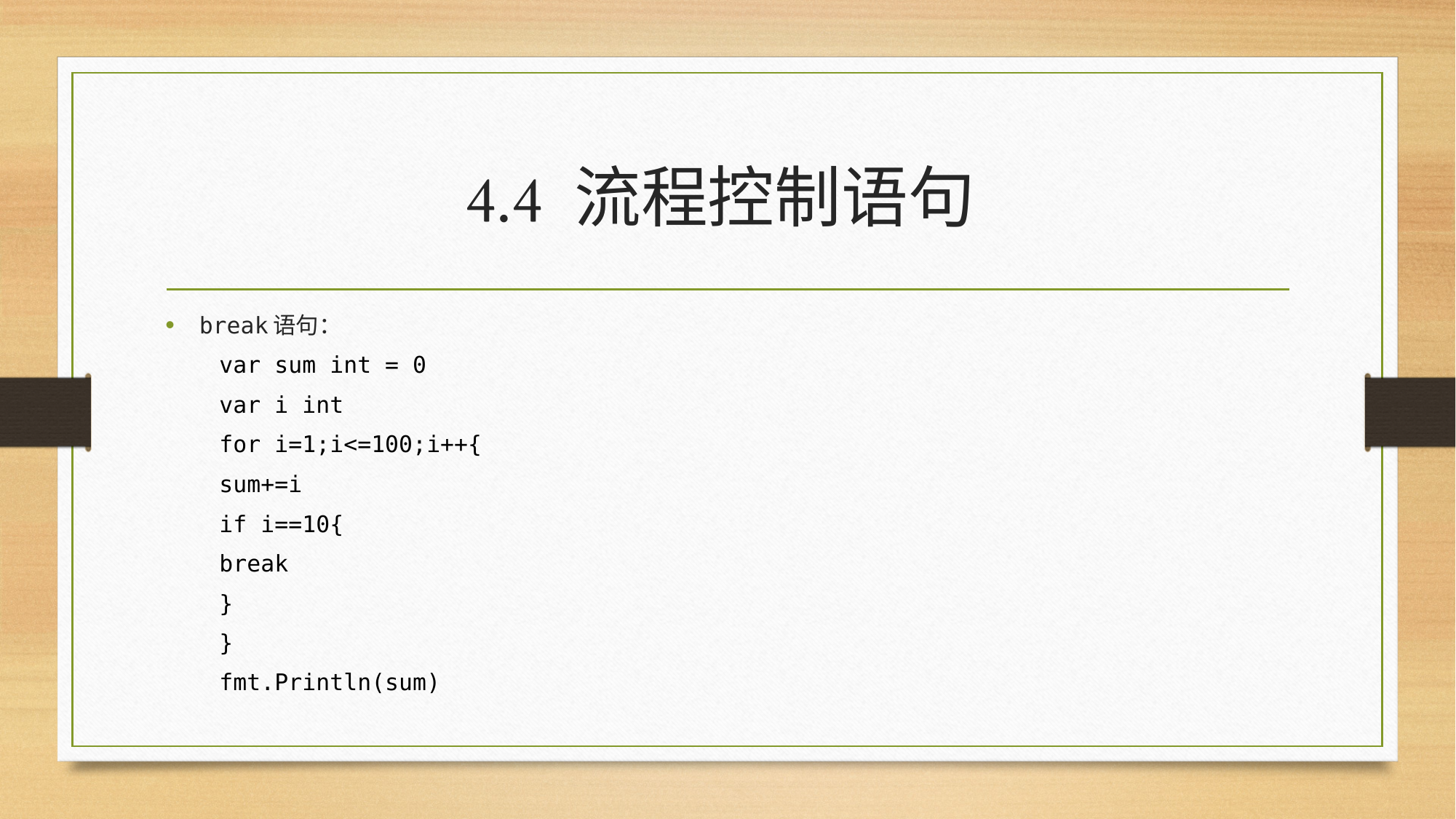

# 4.4 流程控制语句
break语句：
var sum int = 0
var i int
for i=1;i<=100;i++{
	sum+=i
	if i==10{
		break
	}
}
fmt.Println(sum)